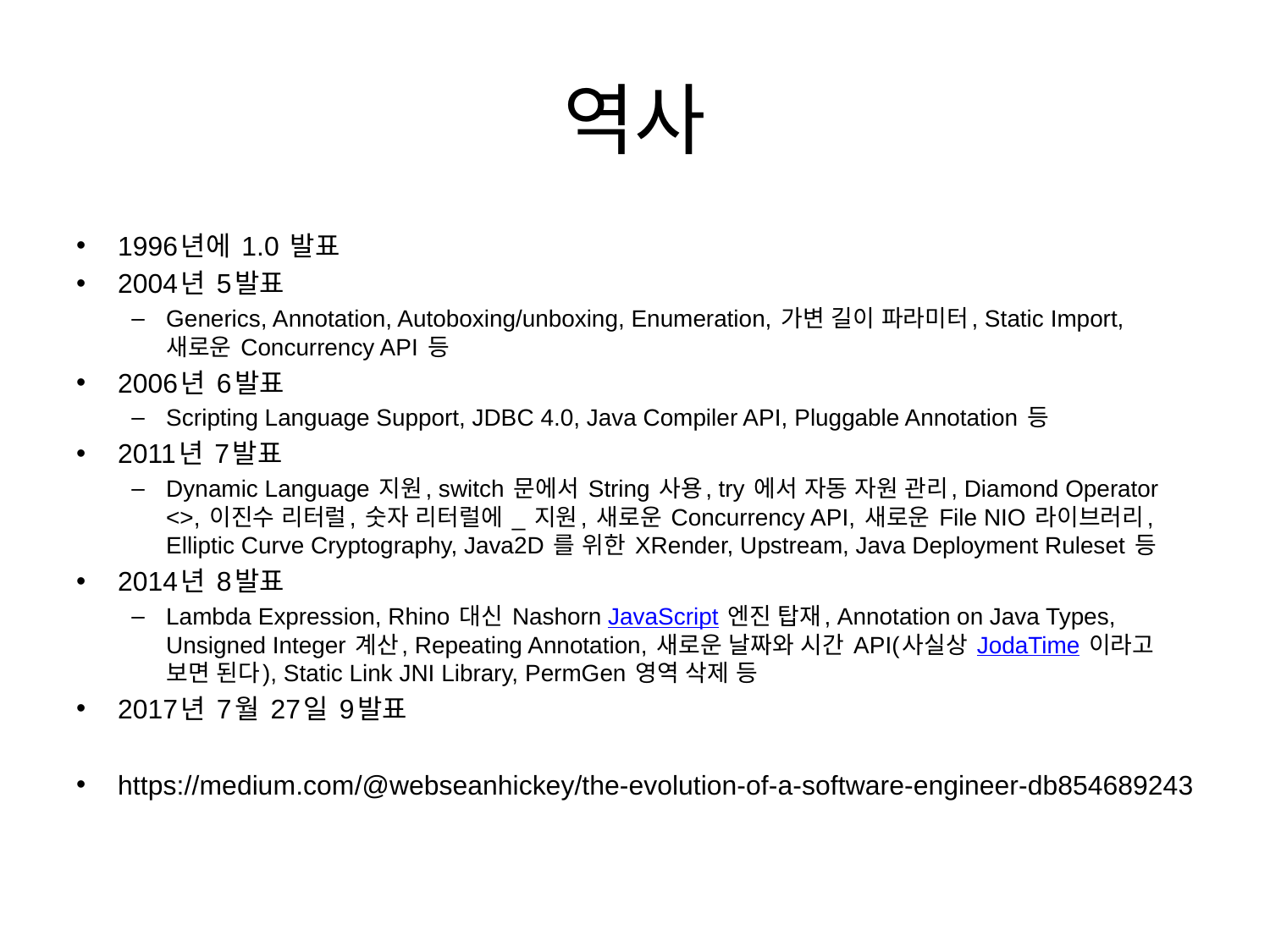

# 역사
1996년에 1.0 발표
2004년 5발표
Generics, Annotation, Autoboxing/unboxing, Enumeration, 가변 길이 파라미터, Static Import, 새로운 Concurrency API 등
2006년 6발표
Scripting Language Support, JDBC 4.0, Java Compiler API, Pluggable Annotation 등
2011년 7발표
Dynamic Language 지원, switch 문에서 String 사용, try 에서 자동 자원 관리, Diamond Operator <>, 이진수 리터럴, 숫자 리터럴에 _ 지원, 새로운 Concurrency API, 새로운 File NIO 라이브러리, Elliptic Curve Cryptography, Java2D 를 위한 XRender, Upstream, Java Deployment Ruleset 등
2014년 8발표
Lambda Expression, Rhino 대신 Nashorn JavaScript 엔진 탑재, Annotation on Java Types, Unsigned Integer 계산, Repeating Annotation, 새로운 날짜와 시간 API(사실상 JodaTime 이라고 보면 된다), Static Link JNI Library, PermGen 영역 삭제 등
2017년 7월 27일 9발표

https://medium.com/@webseanhickey/the-evolution-of-a-software-engineer-db854689243